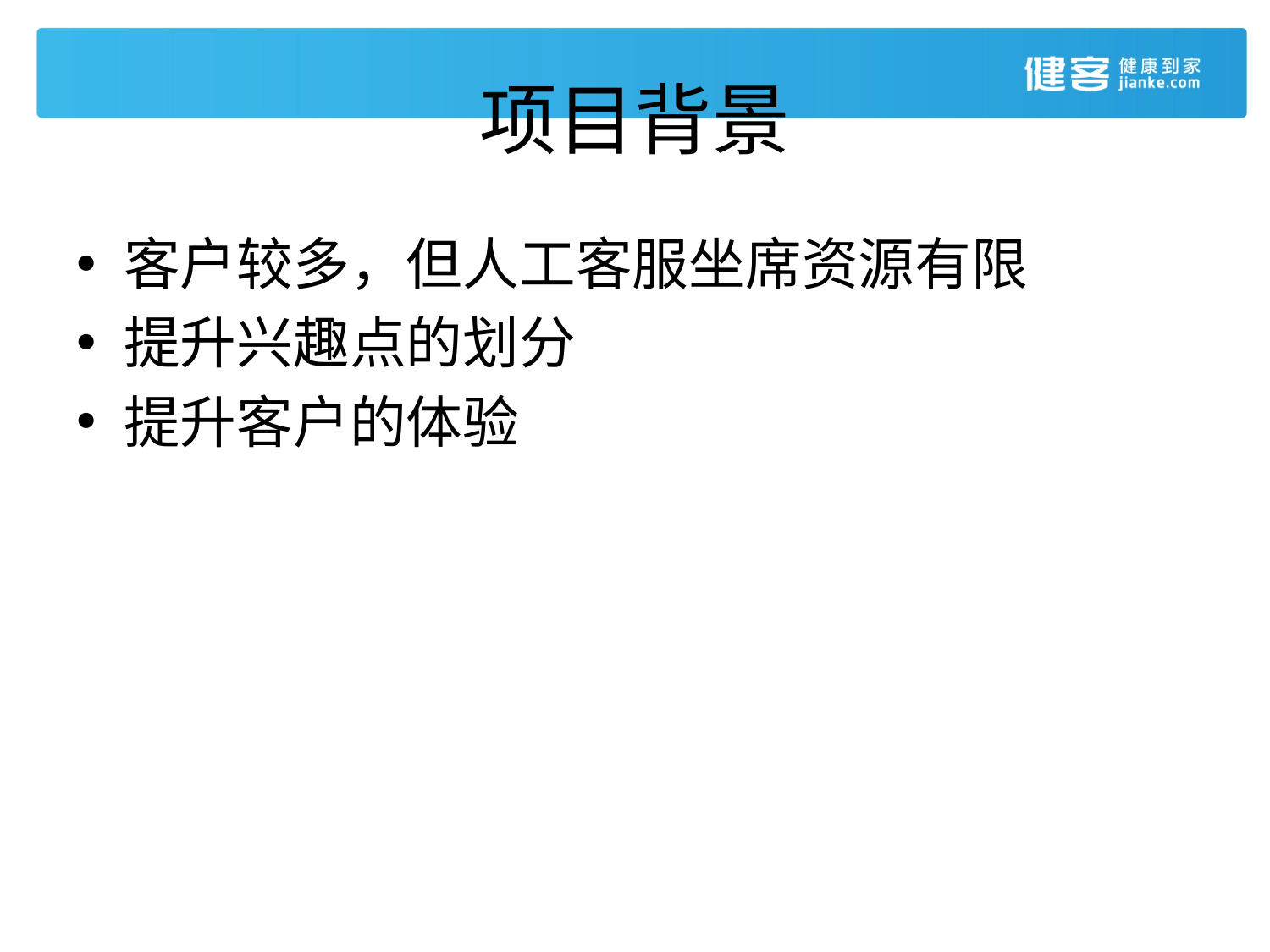

# 项目背景
客户较多，但人工客服坐席资源有限
提升兴趣点的划分
提升客户的体验